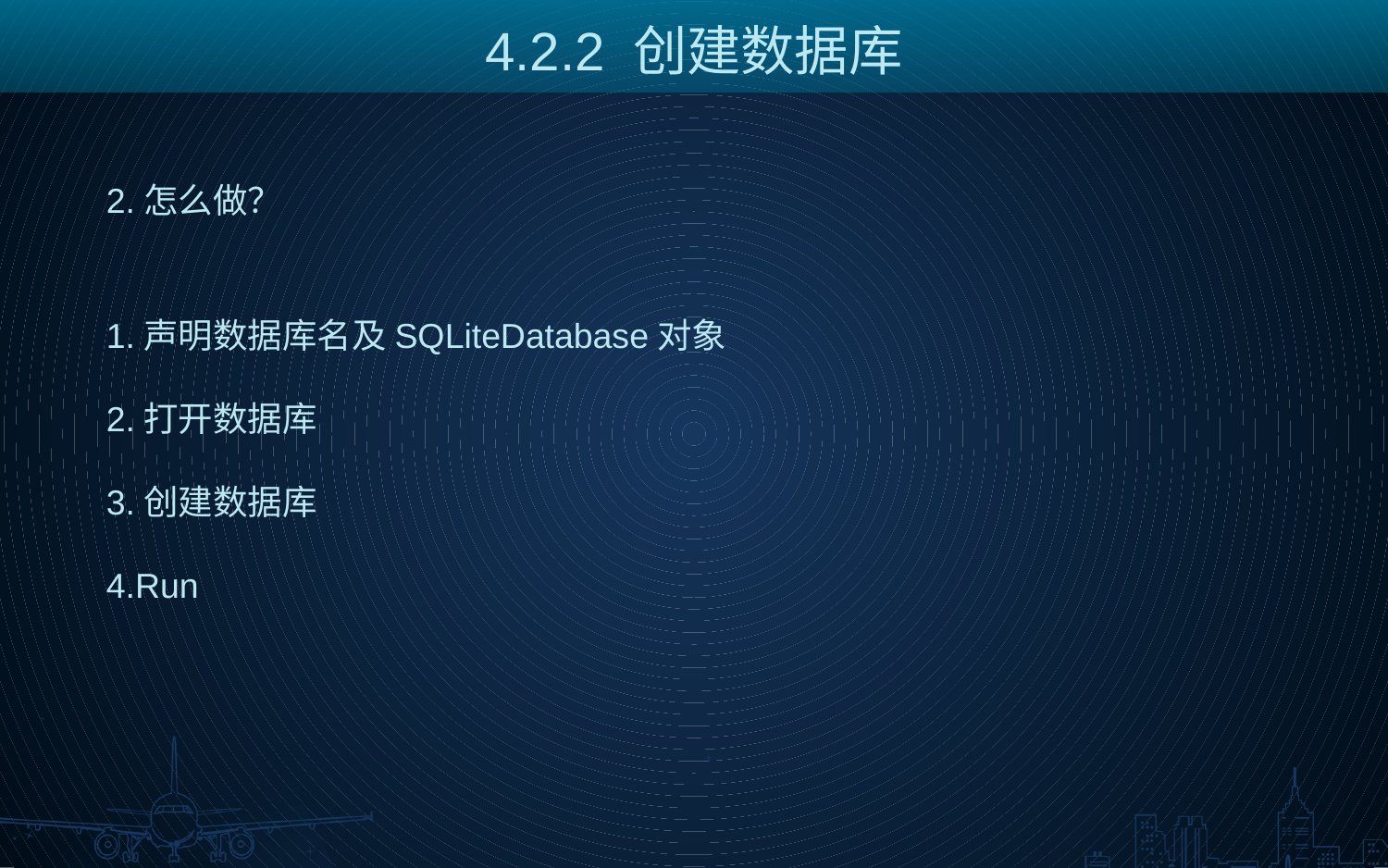

4.2.2 创建数据库
2.怎么做？
1.声明数据库名及SQLiteDatabase对象

2.打开数据库

3.创建数据库

4.Run